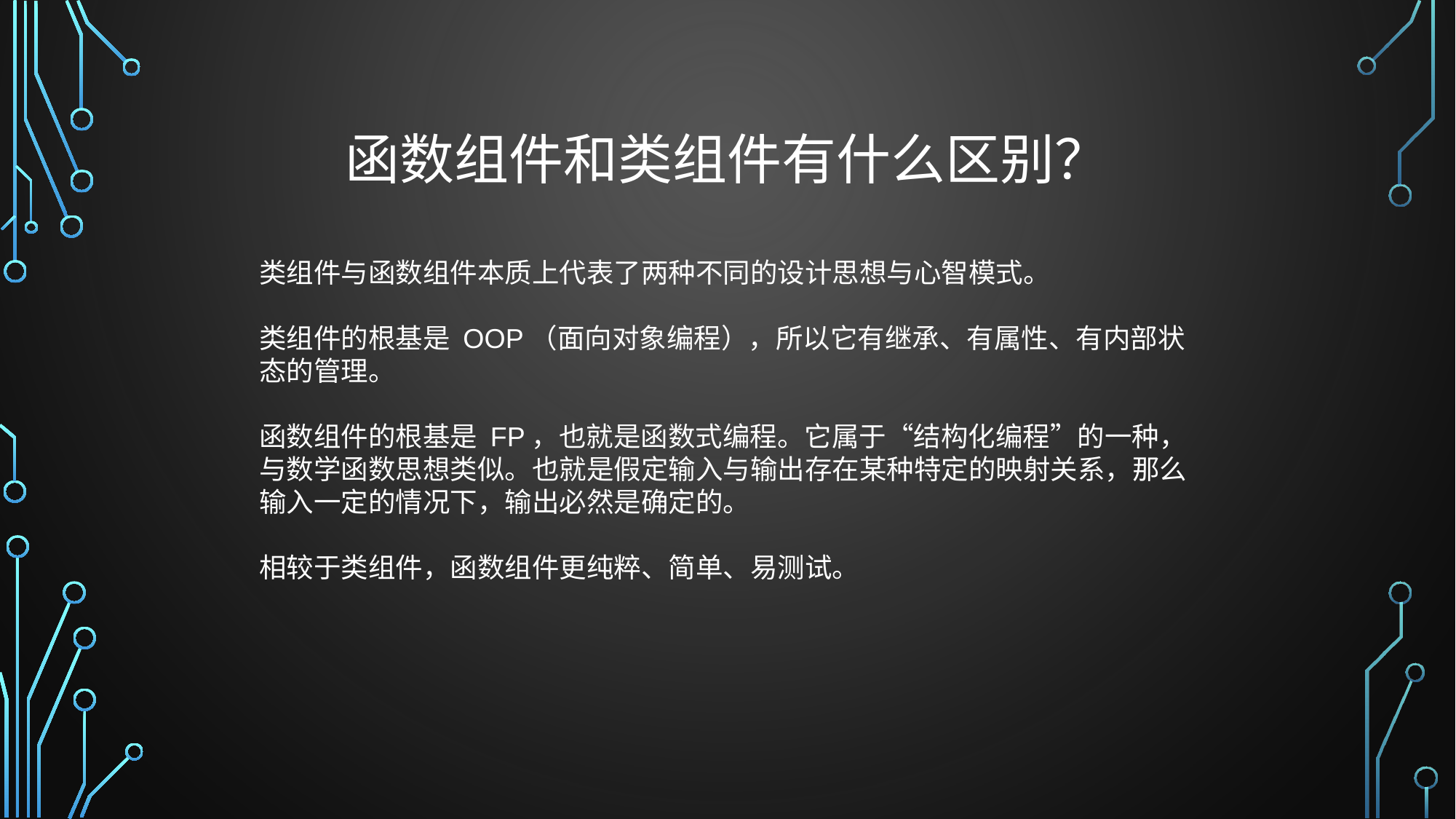

# 函数组件和类组件有什么区别？
类组件与函数组件本质上代表了两种不同的设计思想与心智模式。

类组件的根基是 OOP（面向对象编程），所以它有继承、有属性、有内部状态的管理。

函数组件的根基是 FP，也就是函数式编程。它属于“结构化编程”的一种，与数学函数思想类似。也就是假定输入与输出存在某种特定的映射关系，那么输入一定的情况下，输出必然是确定的。

相较于类组件，函数组件更纯粹、简单、易测试。